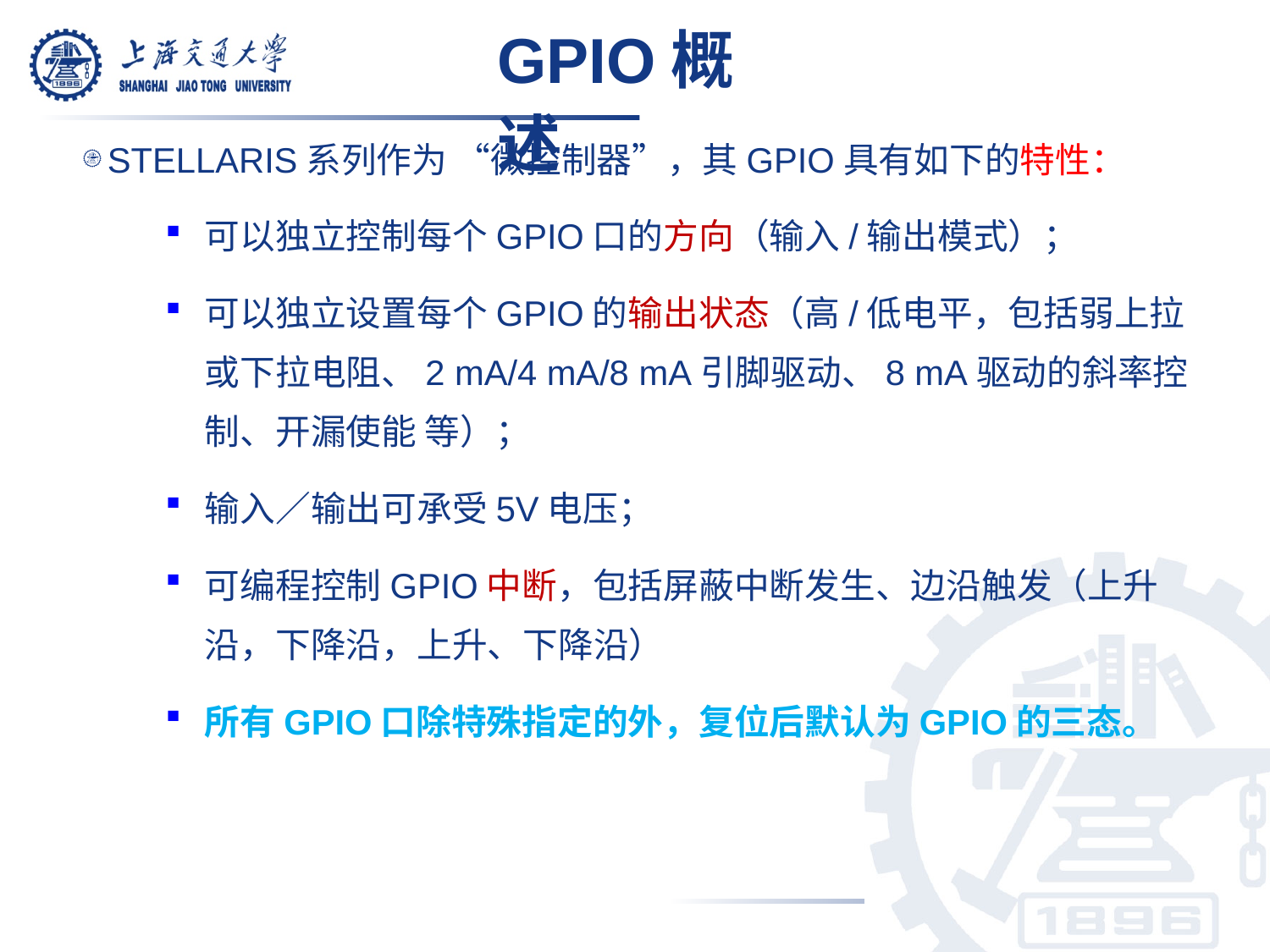

GPIO概述
STELLARIS系列作为 “微控制器”，其GPIO具有如下的特性：
可以独立控制每个GPIO口的方向（输入/输出模式）；
可以独立设置每个GPIO的输出状态（高/低电平，包括弱上拉或下拉电阻、2 mA/4 mA/8 mA引脚驱动、8 mA驱动的斜率控制、开漏使能 等）；
输入／输出可承受5V电压；
可编程控制GPIO中断，包括屏蔽中断发生、边沿触发（上升沿，下降沿，上升、下降沿）
所有GPIO口除特殊指定的外，复位后默认为GPIO的三态。